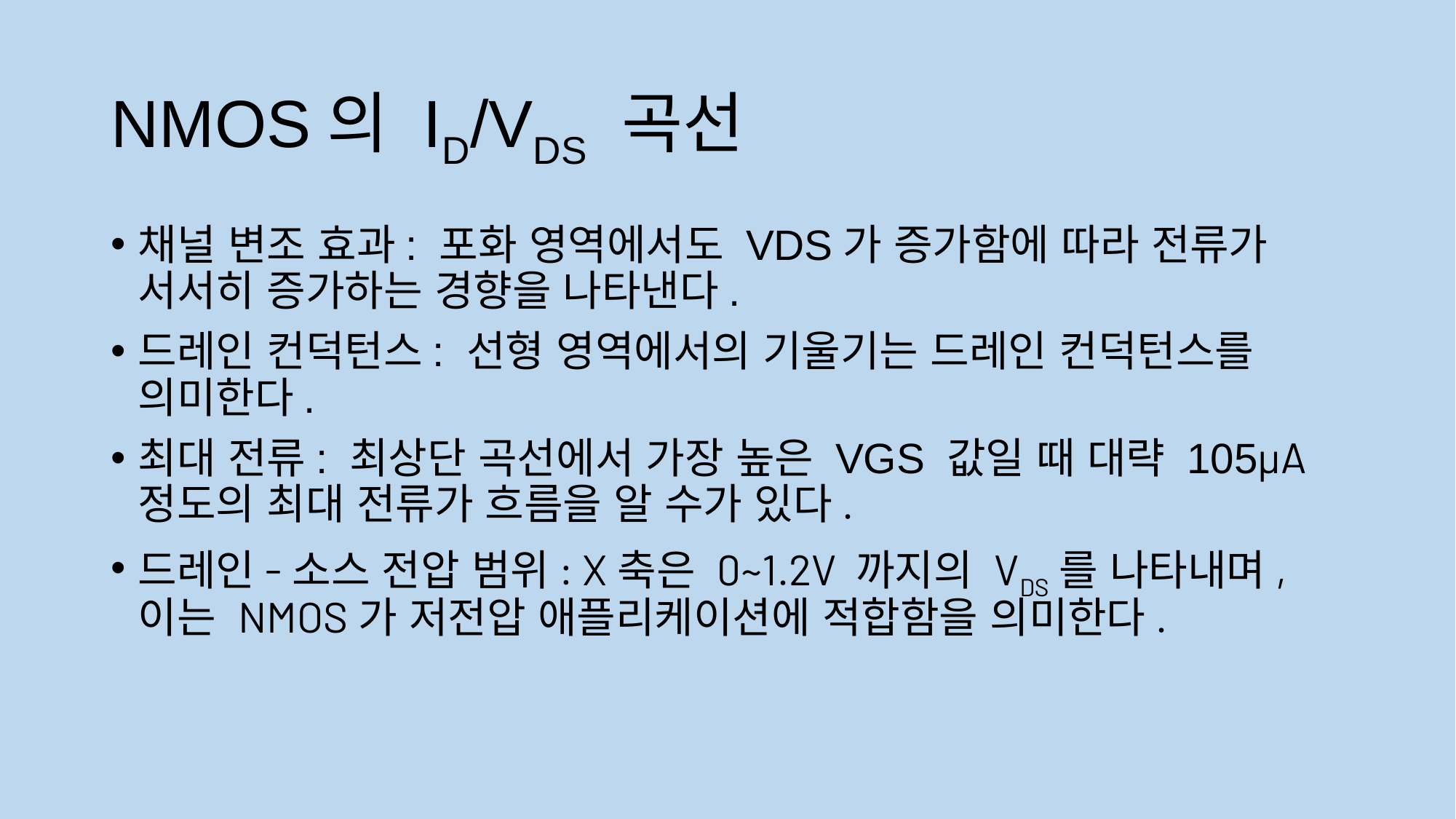

# NMOS의 ID/VDS 곡선
채널 변조 효과: 포화 영역에서도 VDS가 증가함에 따라 전류가 서서히 증가하는 경향을 나타낸다.
드레인 컨덕턴스: 선형 영역에서의 기울기는 드레인 컨덕턴스를 의미한다.
최대 전류: 최상단 곡선에서 가장 높은 VGS 값일 때 대략 105μA 정도의 최대 전류가 흐름을 알 수가 있다.
드레인-소스 전압 범위: X축은 0~1.2V 까지의 VDS를 나타내며, 이는 NMOS가 저전압 애플리케이션에 적합함을 의미한다.